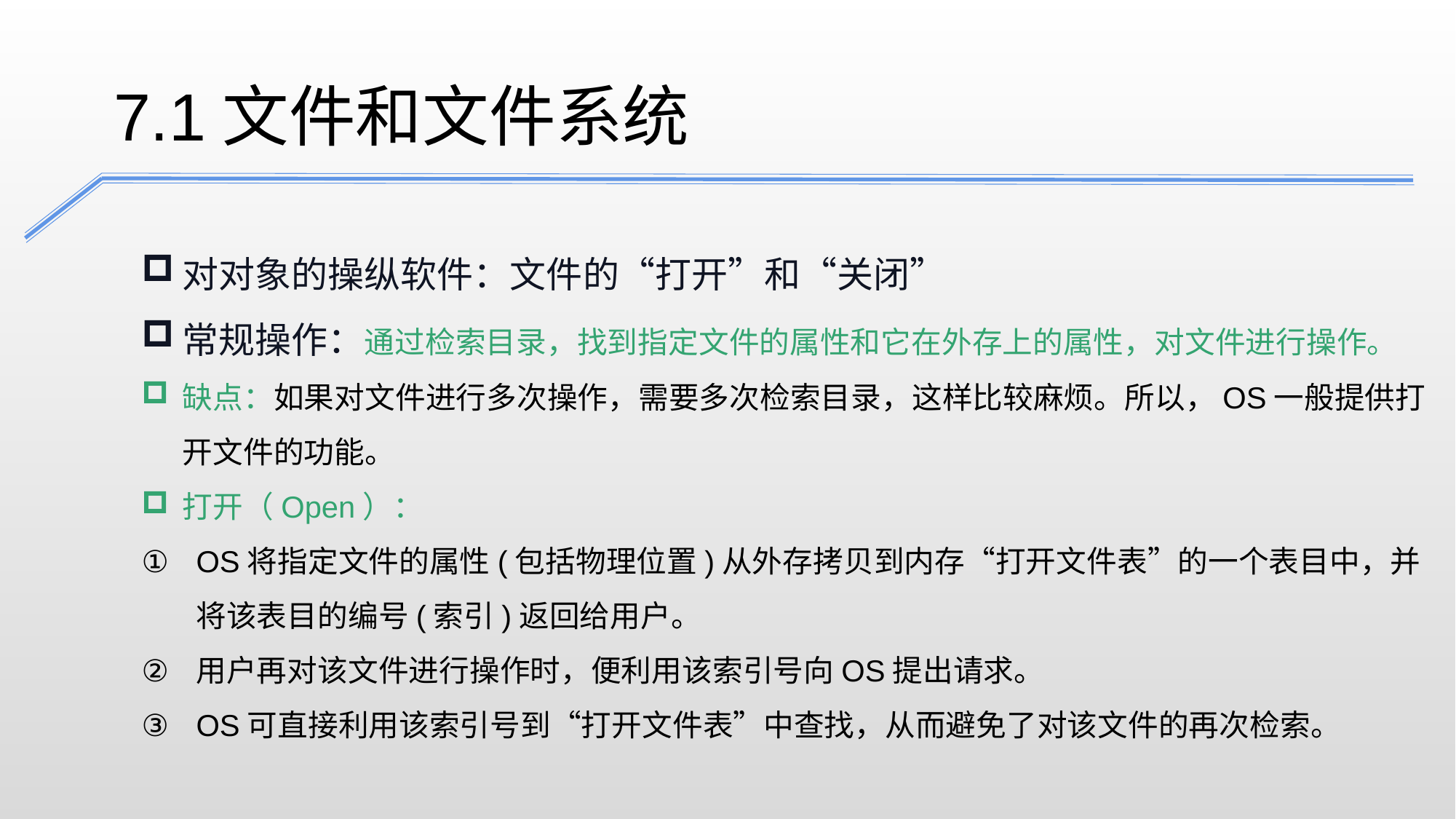

7.1文件和文件系统
对对象的操纵软件：文件的“打开”和“关闭”
常规操作：通过检索目录，找到指定文件的属性和它在外存上的属性，对文件进行操作。
缺点：如果对文件进行多次操作，需要多次检索目录，这样比较麻烦。所以，OS一般提供打开文件的功能。
打开（Open）：
OS将指定文件的属性(包括物理位置)从外存拷贝到内存“打开文件表”的一个表目中，并将该表目的编号(索引)返回给用户。
用户再对该文件进行操作时，便利用该索引号向OS提出请求。
OS可直接利用该索引号到“打开文件表”中查找，从而避免了对该文件的再次检索。